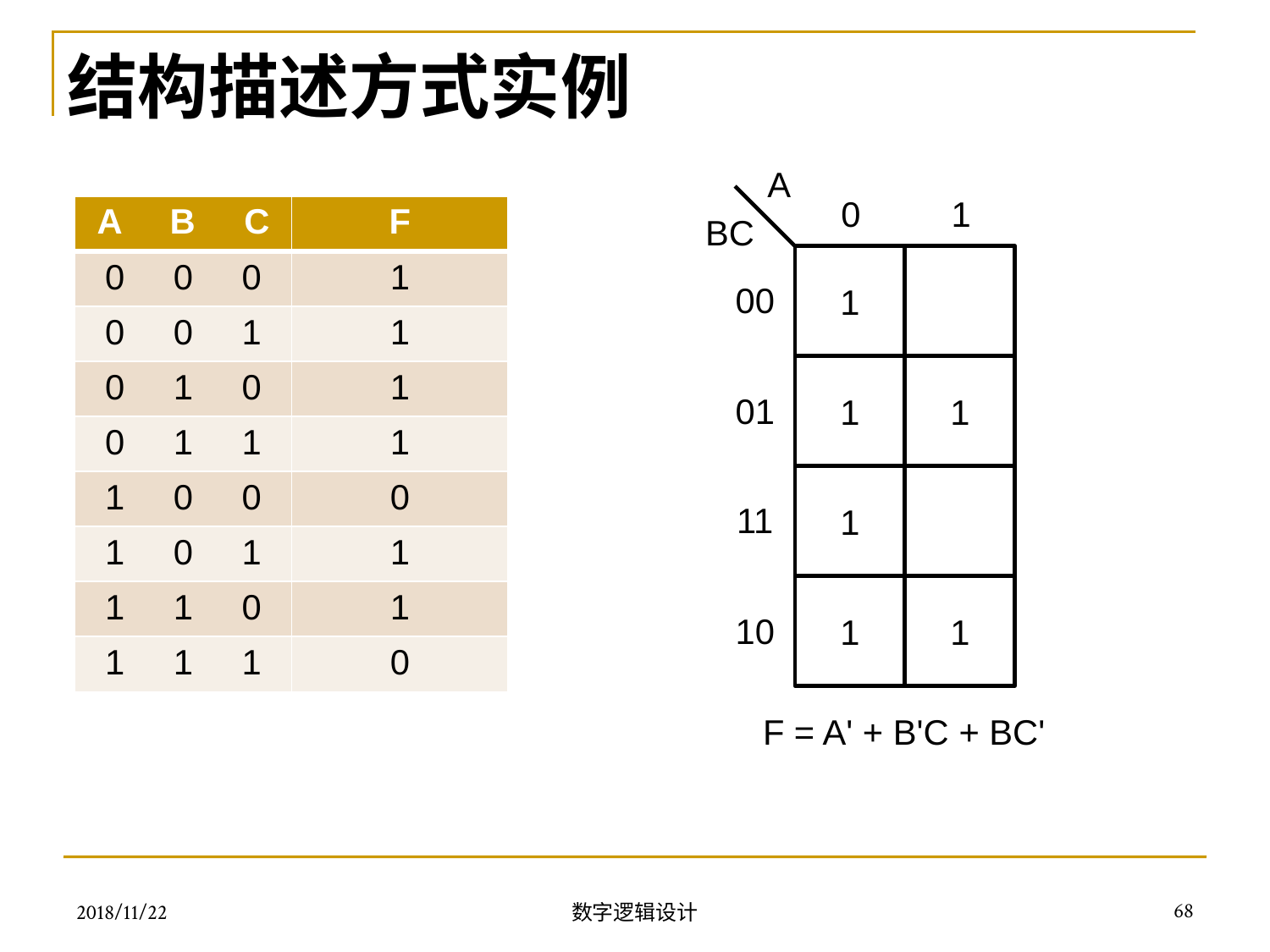

结构描述方式实例
A
0
1
| A B C | F |
| --- | --- |
| 0 0 0 | 1 |
| 0 0 1 | 1 |
| 0 1 0 | 1 |
| 0 1 1 | 1 |
| 1 0 0 | 0 |
| 1 0 1 | 1 |
| 1 1 0 | 1 |
| 1 1 1 | 0 |
BC
1

00
1
1
01
1

11
1
1
10
F = A' + B'C + BC'
2018/11/22
68
数字逻辑设计